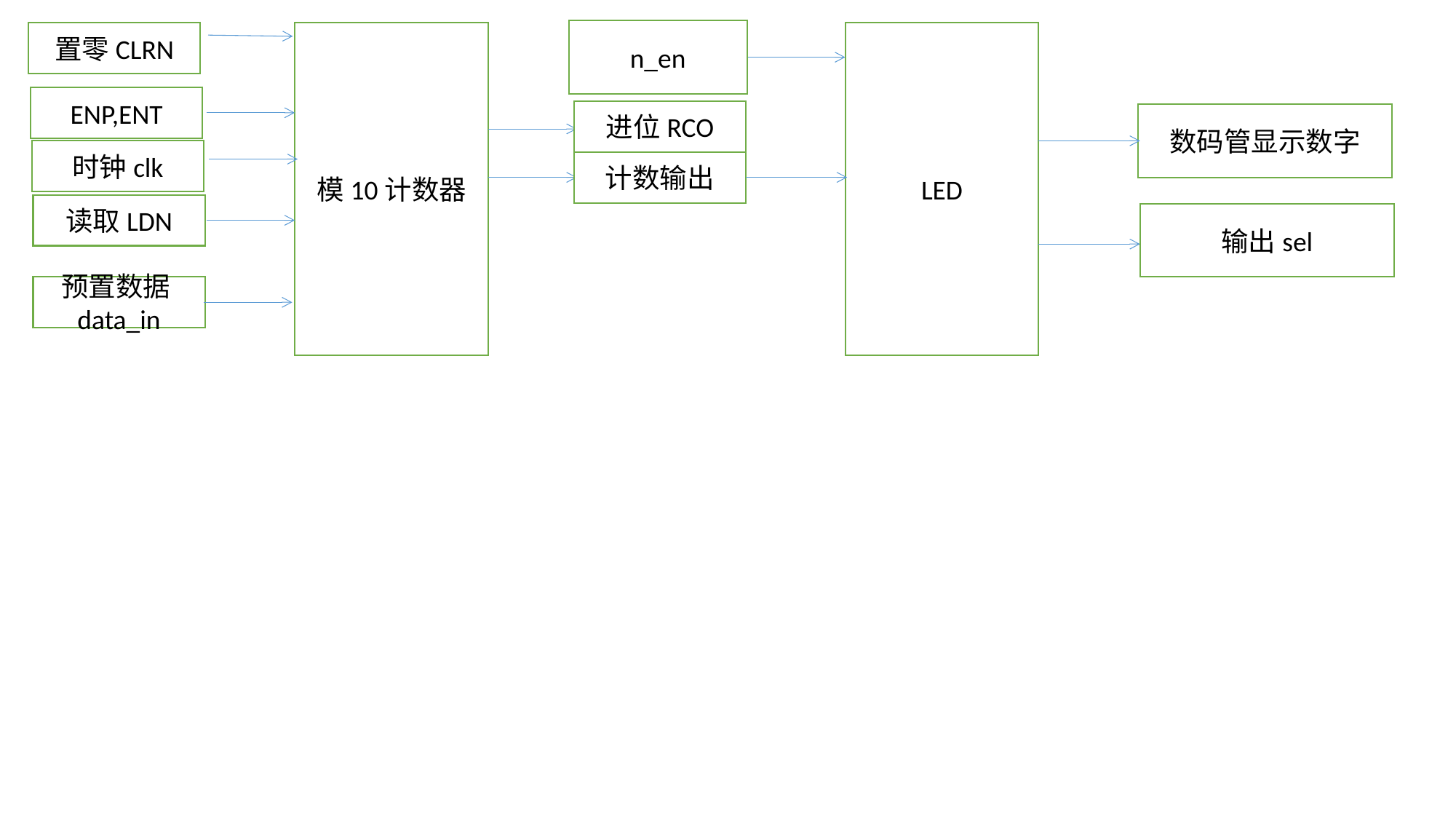

n_en
置零CLRN
模10计数器
LED
ENP,ENT
进位RCO
数码管显示数字
时钟clk
计数输出
读取LDN
输出sel
预置数据data_in